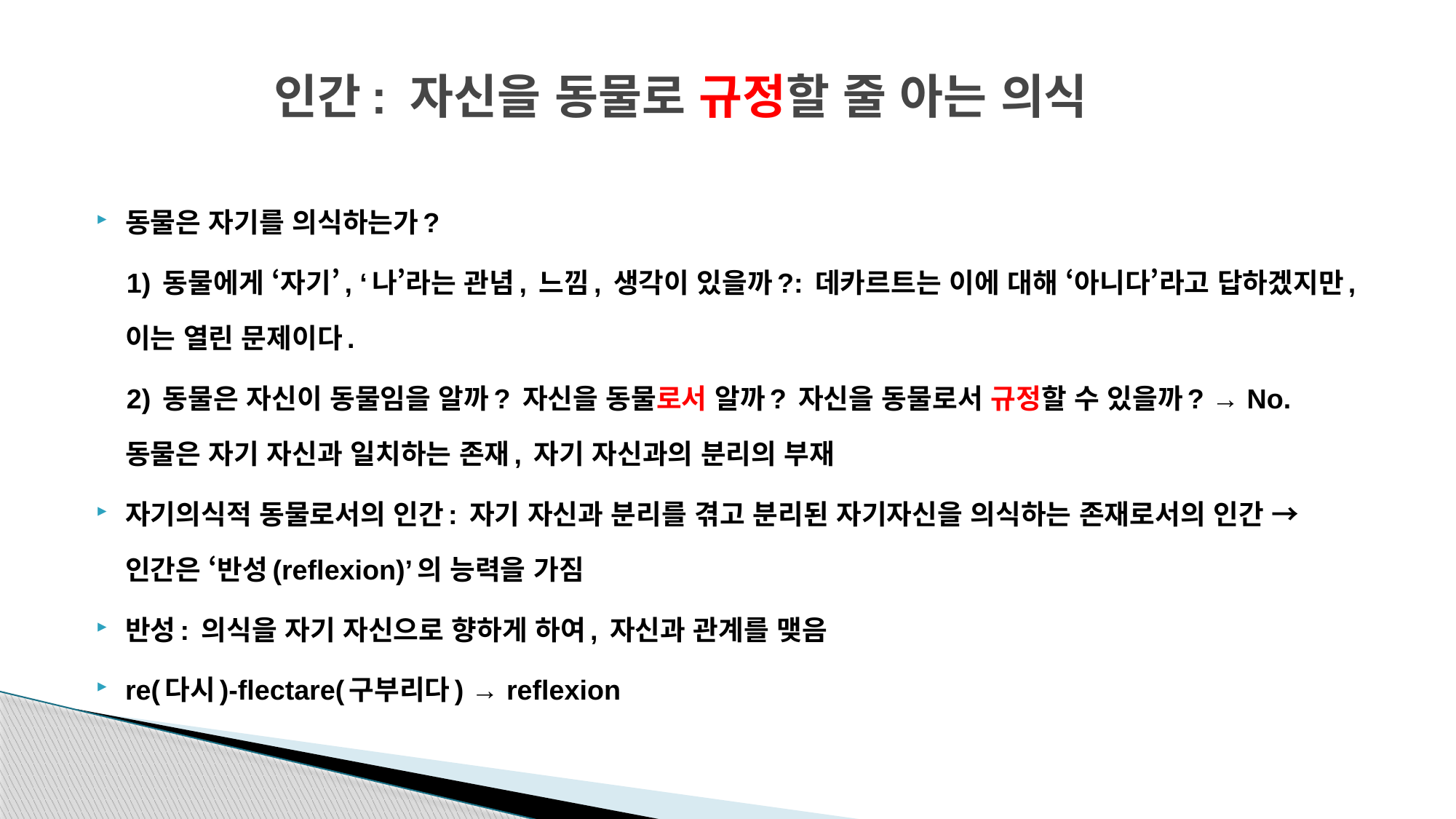

# 인간: 자신을 동물로 규정할 줄 아는 의식
동물은 자기를 의식하는가?
    1) 동물에게 ‘자기’, ‘나’라는 관념, 느낌, 생각이 있을까?: 데카르트는 이에 대해 ‘아니다’라고 답하겠지만, 이는 열린 문제이다.
    2) 동물은 자신이 동물임을 알까? 자신을 동물로서 알까? 자신을 동물로서 규정할 수 있을까? → No. 동물은 자기 자신과 일치하는 존재, 자기 자신과의 분리의 부재
자기의식적 동물로서의 인간: 자기 자신과 분리를 겪고 분리된 자기자신을 의식하는 존재로서의 인간 → 인간은 ‘반성(reflexion)’의 능력을 가짐
반성: 의식을 자기 자신으로 향하게 하여, 자신과 관계를 맺음
re(다시)-flectare(구부리다) → reflexion